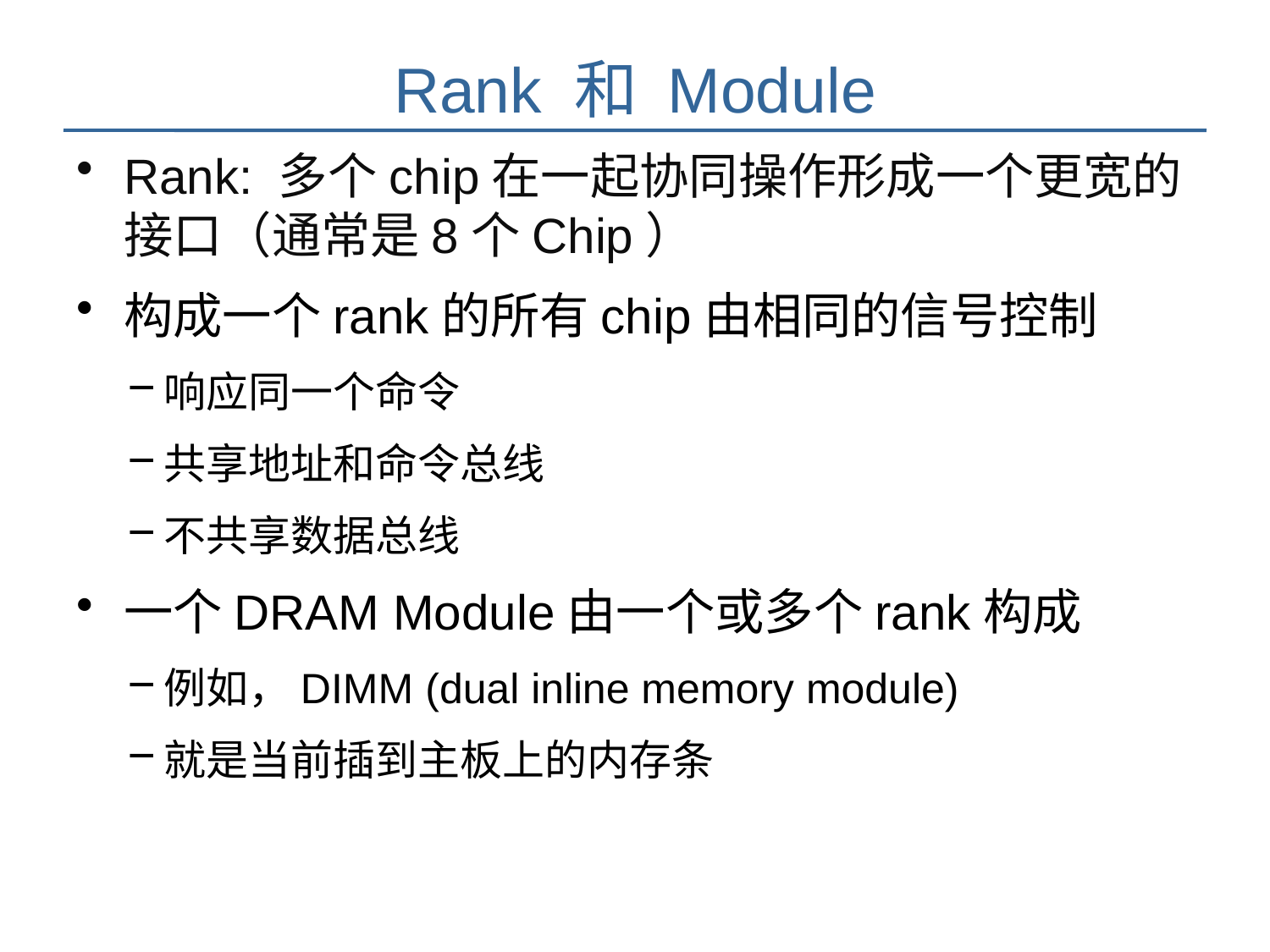

# Rank 和 Module
Rank: 多个chip在一起协同操作形成一个更宽的接口（通常是8个Chip）
构成一个rank的所有chip由相同的信号控制
响应同一个命令
共享地址和命令总线
不共享数据总线
一个DRAM Module由一个或多个rank构成
例如，DIMM (dual inline memory module)
就是当前插到主板上的内存条